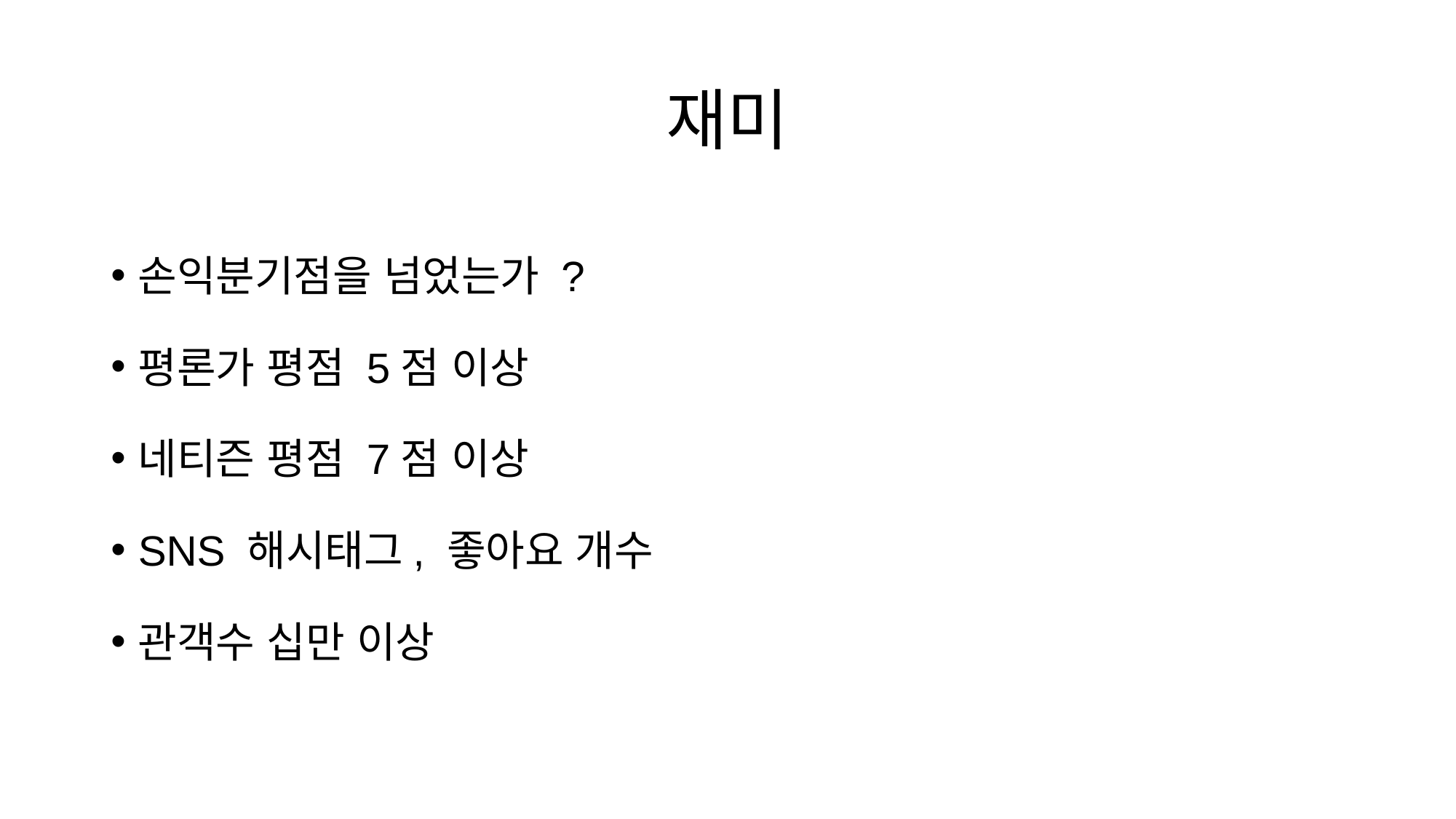

# 재미
손익분기점을 넘었는가 ?
평론가 평점 5점 이상
네티즌 평점 7점 이상
SNS 해시태그, 좋아요 개수
관객수 십만 이상